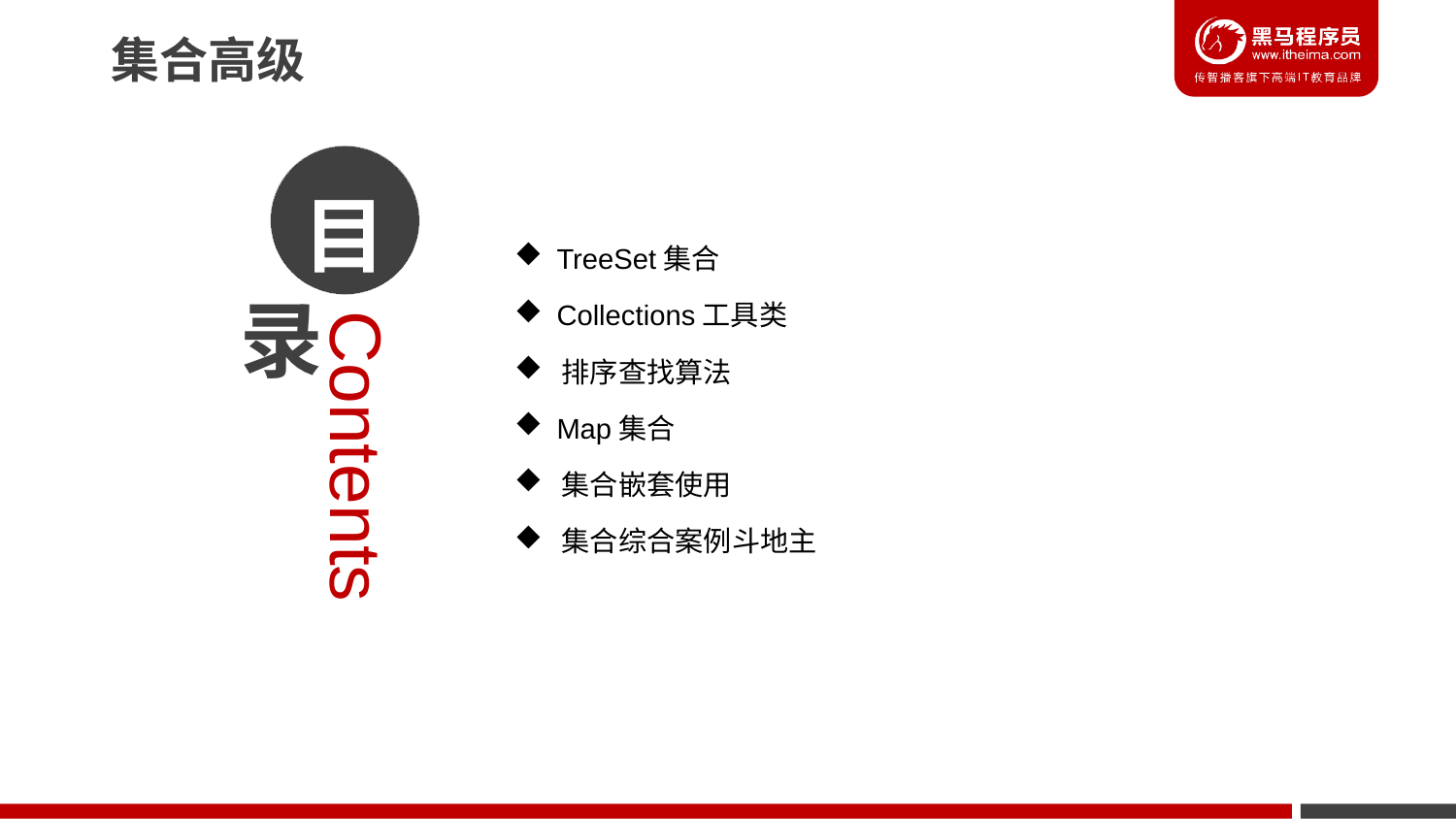

# 集合高级
 TreeSet集合
 Collections工具类
 排序查找算法
 Map集合
 集合嵌套使用
 集合综合案例斗地主